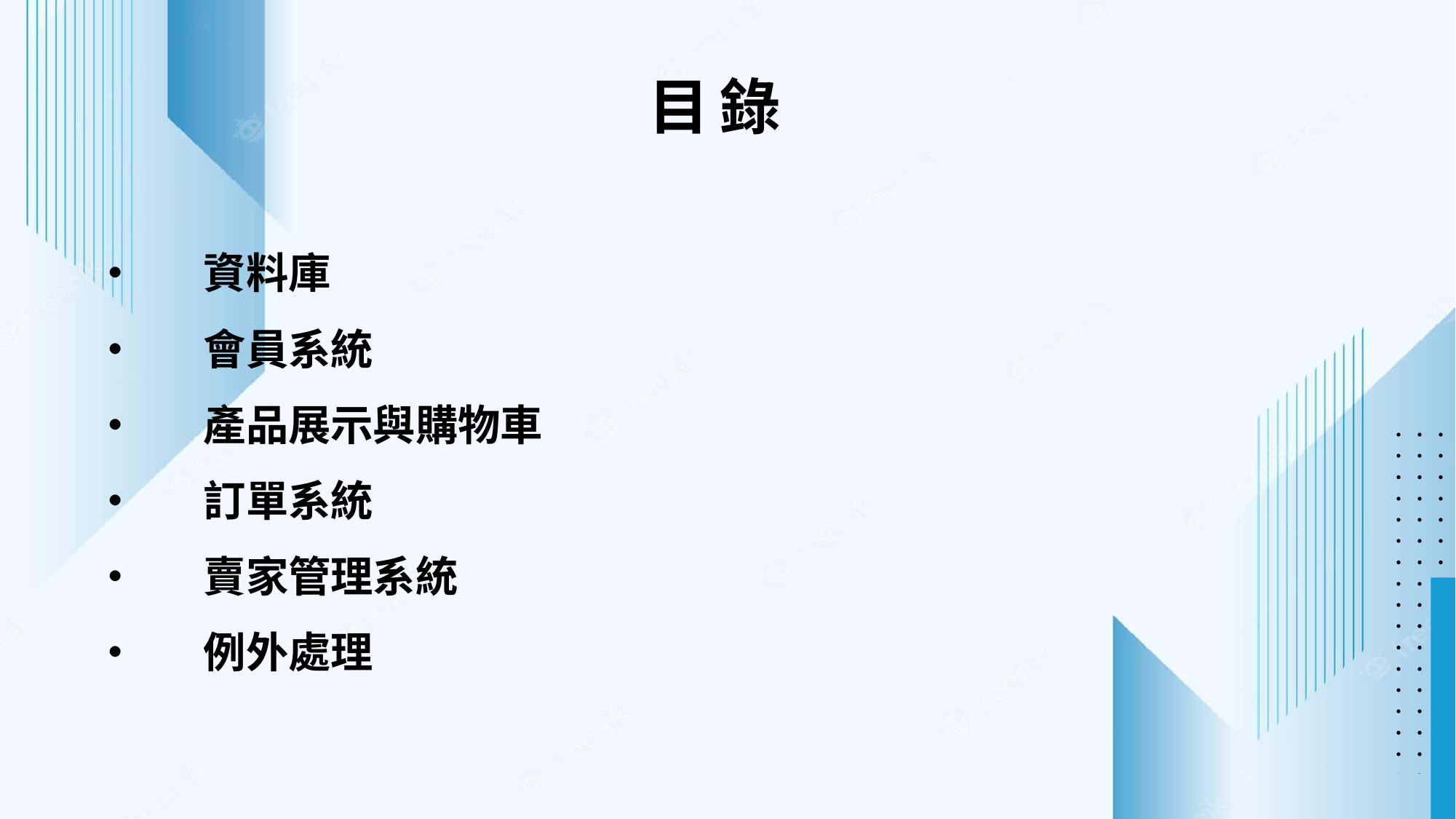

# 目錄
•	資料庫
•	會員系統
•	產品展示與購物車
•	訂單系統
•	賣家管理系統
•	例外處理